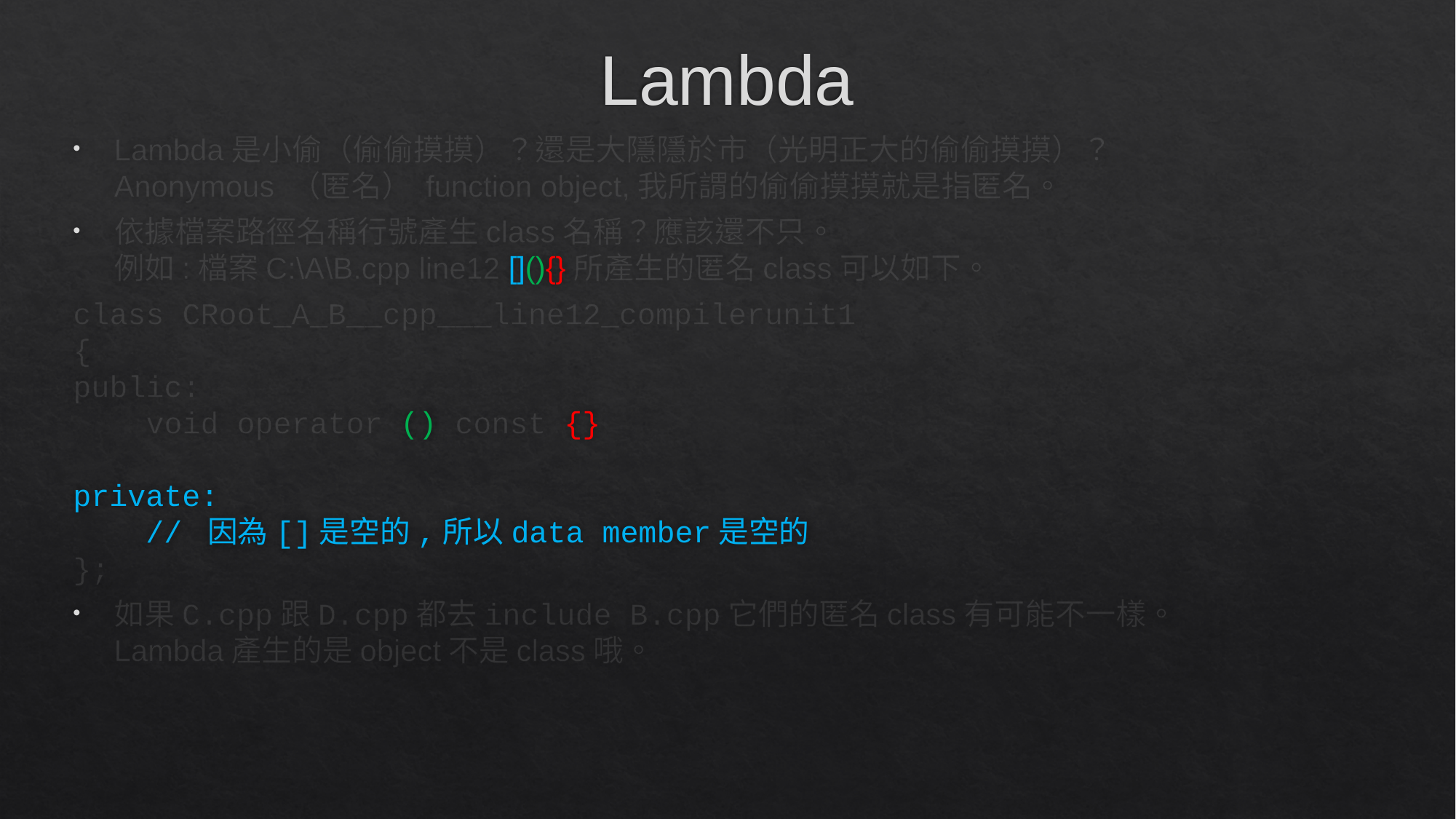

# Lambda
Lambda是小偷（偷偷摸摸）？還是大隱隱於市（光明正大的偷偷摸摸）？
Anonymous （匿名） function object,我所謂的偷偷摸摸就是指匿名。
依據檔案路徑名稱行號產生class名稱？應該還不只。
例如:檔案C:\A\B.cpp line12 [](){}所產生的匿名class可以如下。
class CRoot_A_B__cpp___line12_compilerunit1
{
public:
    void operator () const {}
private:
    // 因為[]是空的,所以data member是空的
};
如果C.cpp跟D.cpp都去include B.cpp它們的匿名class有可能不一樣。
Lambda產生的是object不是class哦。